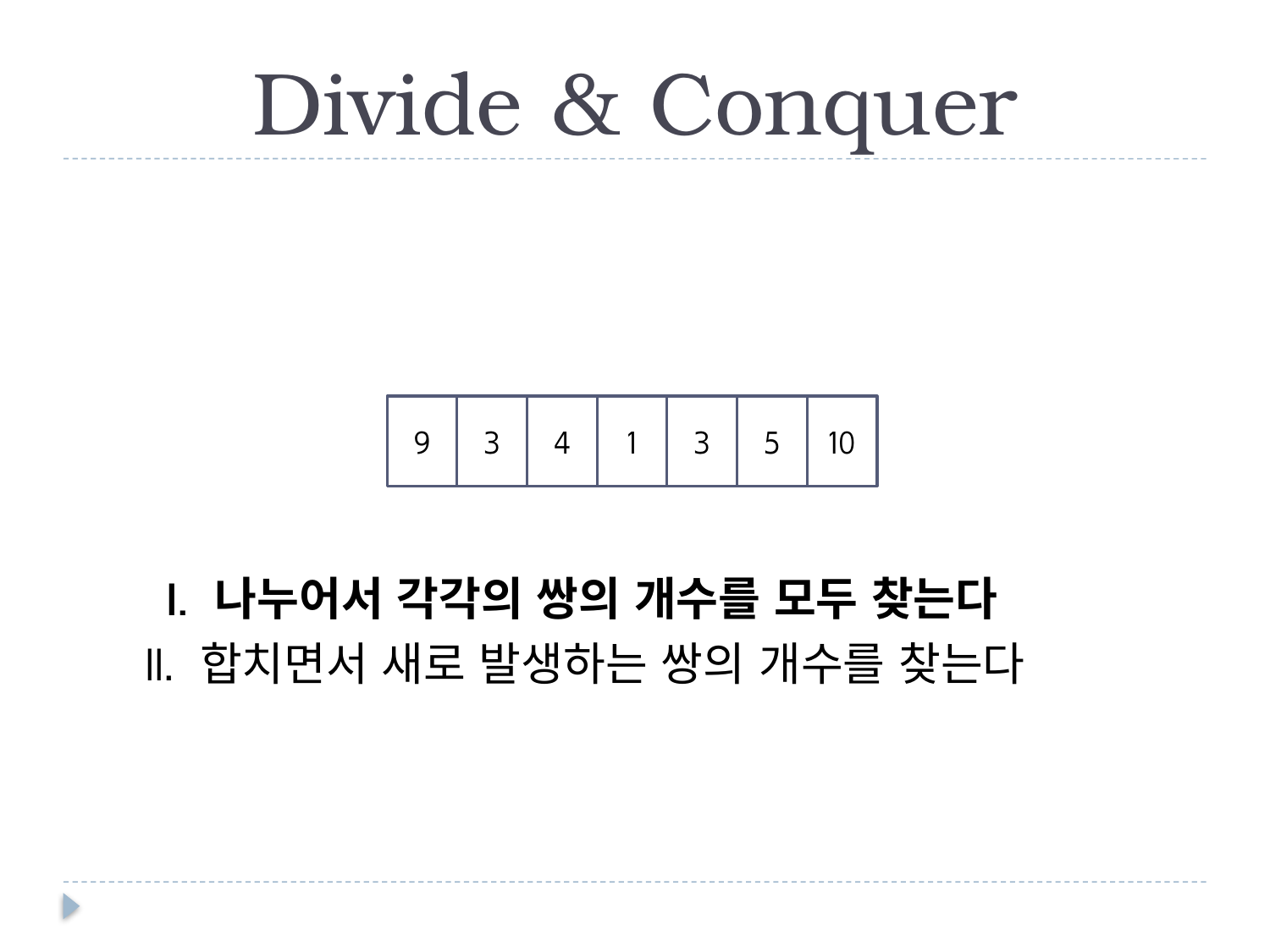

# Divide & Conquer

      I. 나누어서 각각의 쌍의 개수를 모두 찾는다
     II. 합치면서 새로 발생하는 쌍의 개수를 찾는다
9
3
4
1
3
5
10